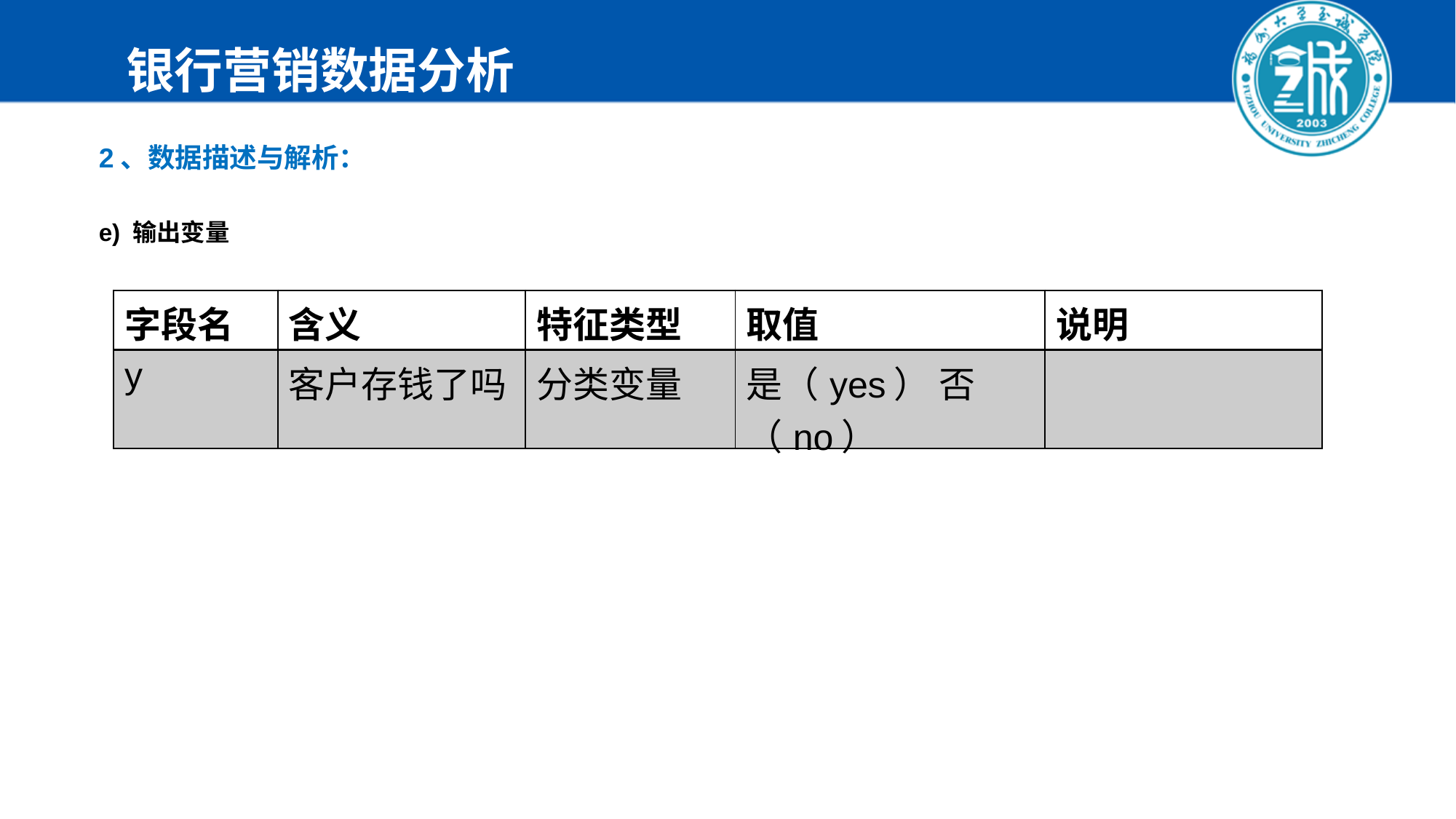

银行营销数据分析
2、数据描述与解析：
e) 输出变量

| 字段名 | 含义 | 特征类型 | 取值 | 说明 |
| --- | --- | --- | --- | --- |
| y | 客户存钱了吗 | 分类变量 | 是（yes） 否（no） |  |